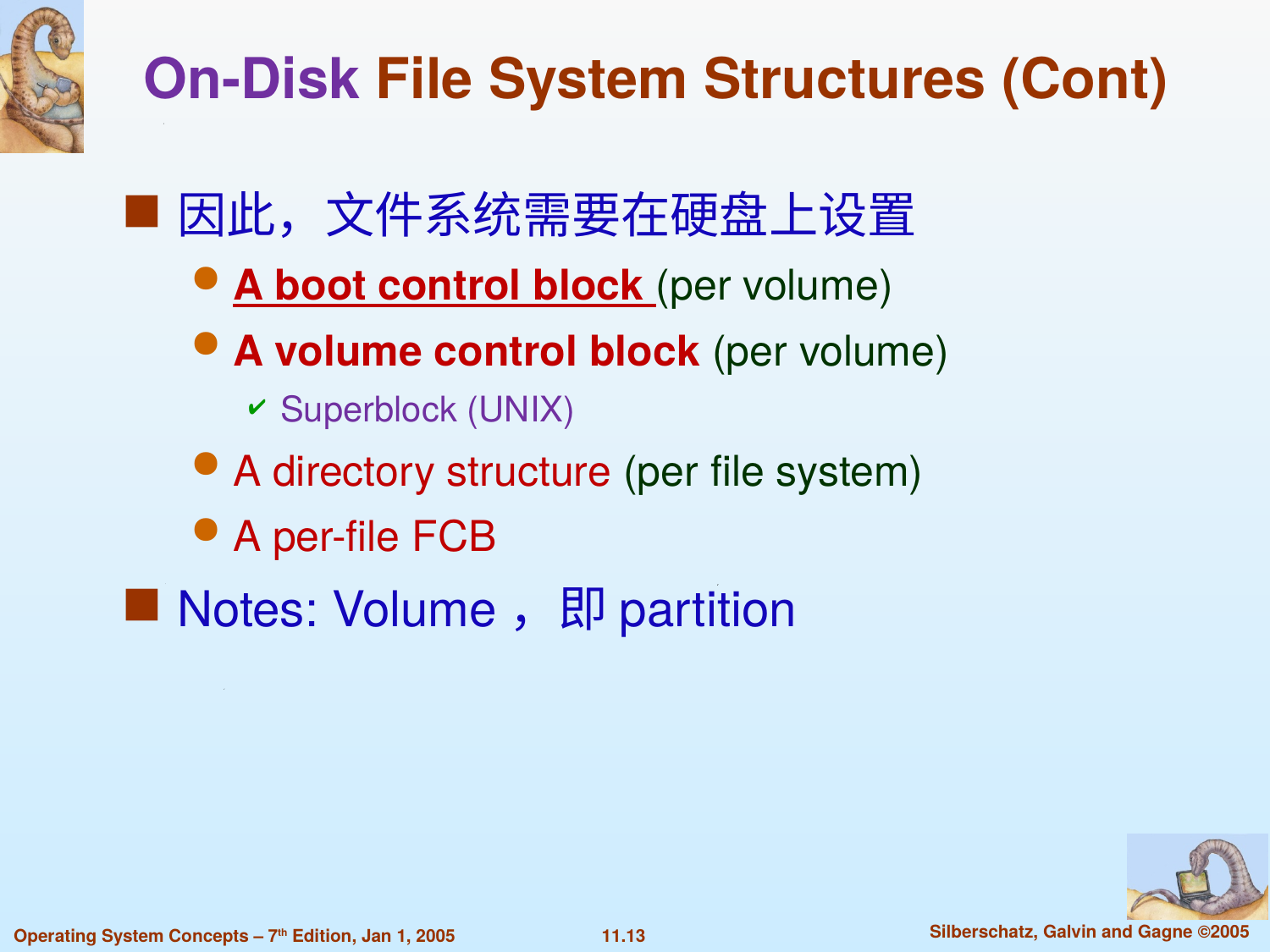

On-Disk File System Structures (Cont)
因此，文件系统需要在硬盘上设置
A boot control block (per volume)
A volume control block (per volume)
Superblock (UNIX)
A directory structure (per file system)
A per-file FCB
Notes: Volume，即partition